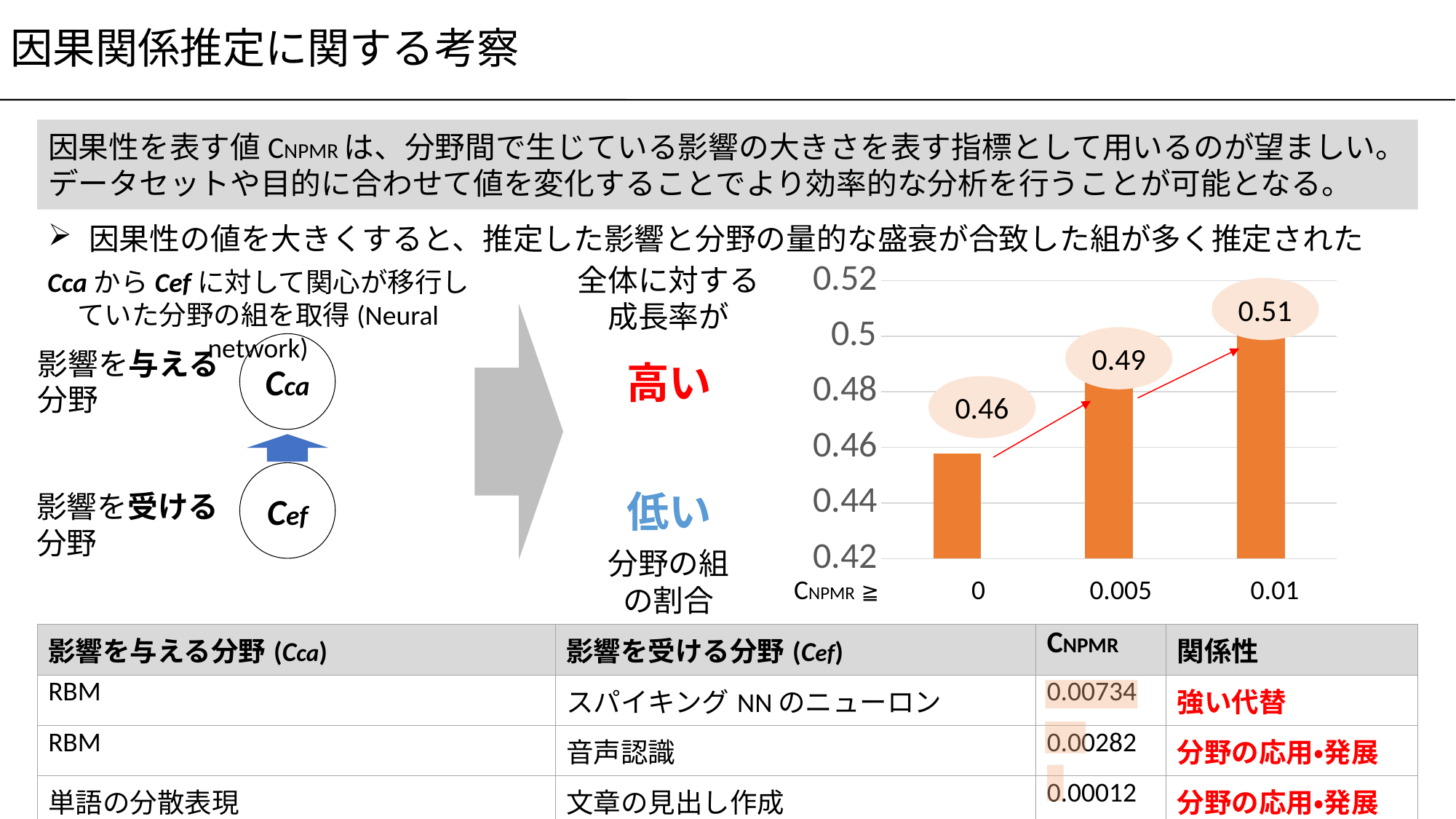

因果関係推定に関する考察
因果性を表す値CNPMRは、分野間で生じている影響の大きさを表す指標として用いるのが望ましい。データセットや目的に合わせて値を変化することでより効率的な分析を行うことが可能となる。
因果性の値を大きくすると、推定した影響と分野の量的な盛衰が合致した組が多く推定された
全体に対する
成長率が

### Chart

| Category |  |
|---|---|
CcaからCefに対して関心が移行していた分野の組を取得(Neural network)
0.51

0.49
Cca
影響を与える
分野

高い
0.46

Cef
低い
影響を受ける
分野
分野の組
の割合
CNPMR ≧
0
0.005
0.01
| 影響を与える分野(Cca) | 影響を受ける分野(Cef) | CNPMR | 関係性 |
| --- | --- | --- | --- |
| RBM | スパイキングNNのニューロン | 0.00734 | 強い代替 |
| RBM | 音声認識 | 0.00282 | 分野の応用・発展 |
| 単語の分散表現 | 文章の見出し作成 | 0.00012 | 分野の応用・発展 |